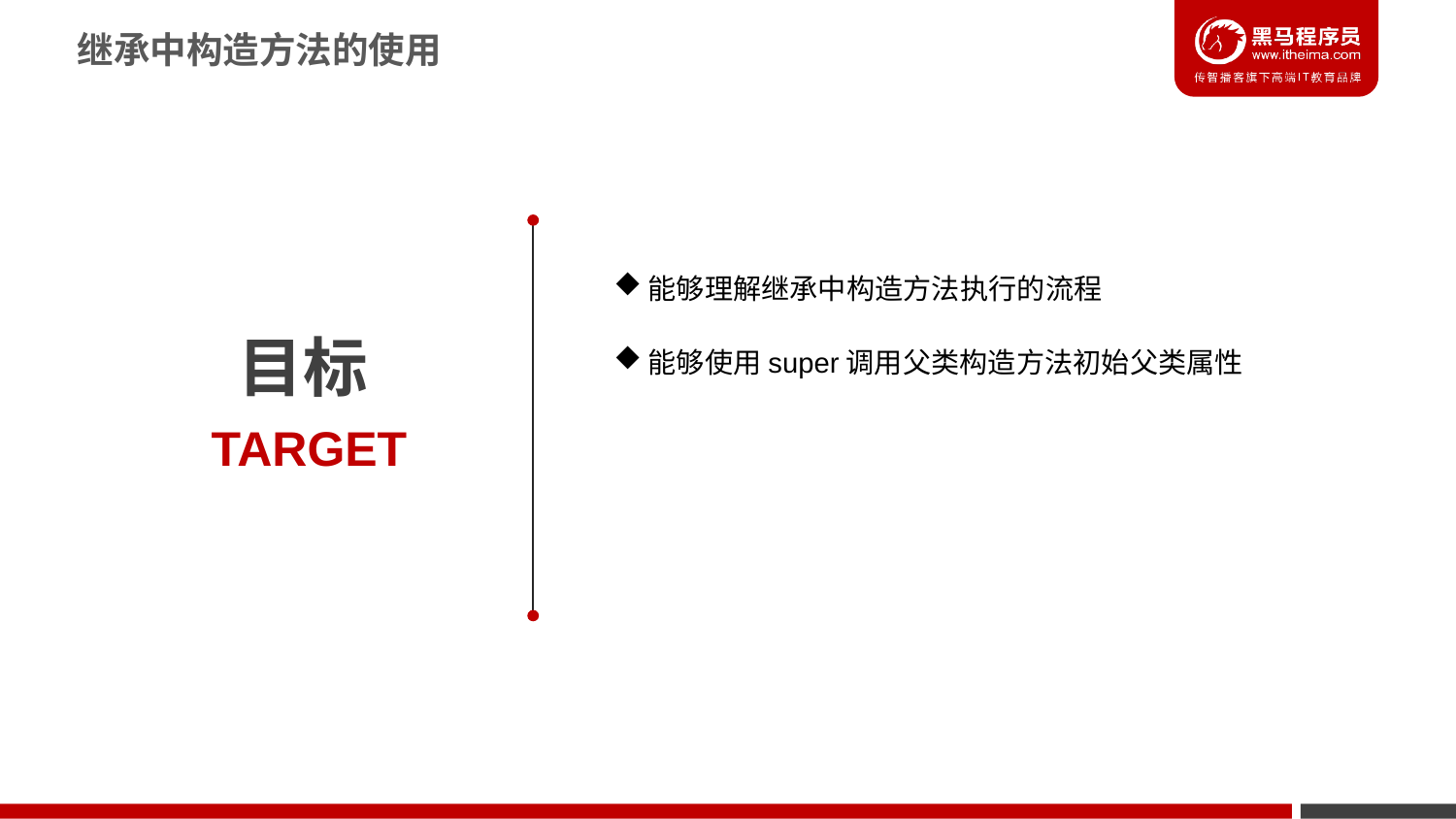

# 继承中构造方法的使用
能够理解继承中构造方法执行的流程
能够使用super调用父类构造方法初始父类属性